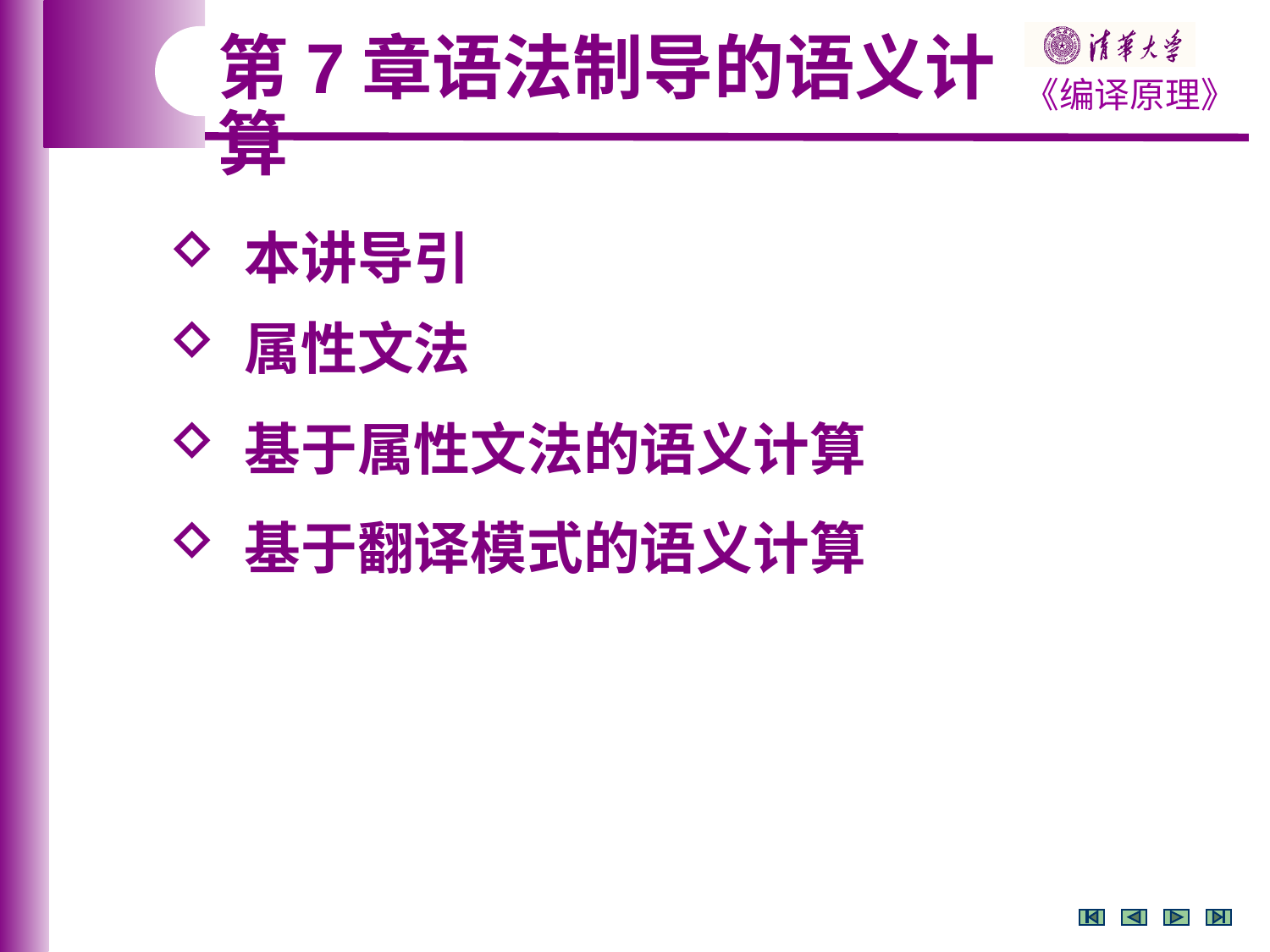

第7章语法制导的语义计算
 本讲导引
 属性文法
 基于属性文法的语义计算
 基于翻译模式的语义计算